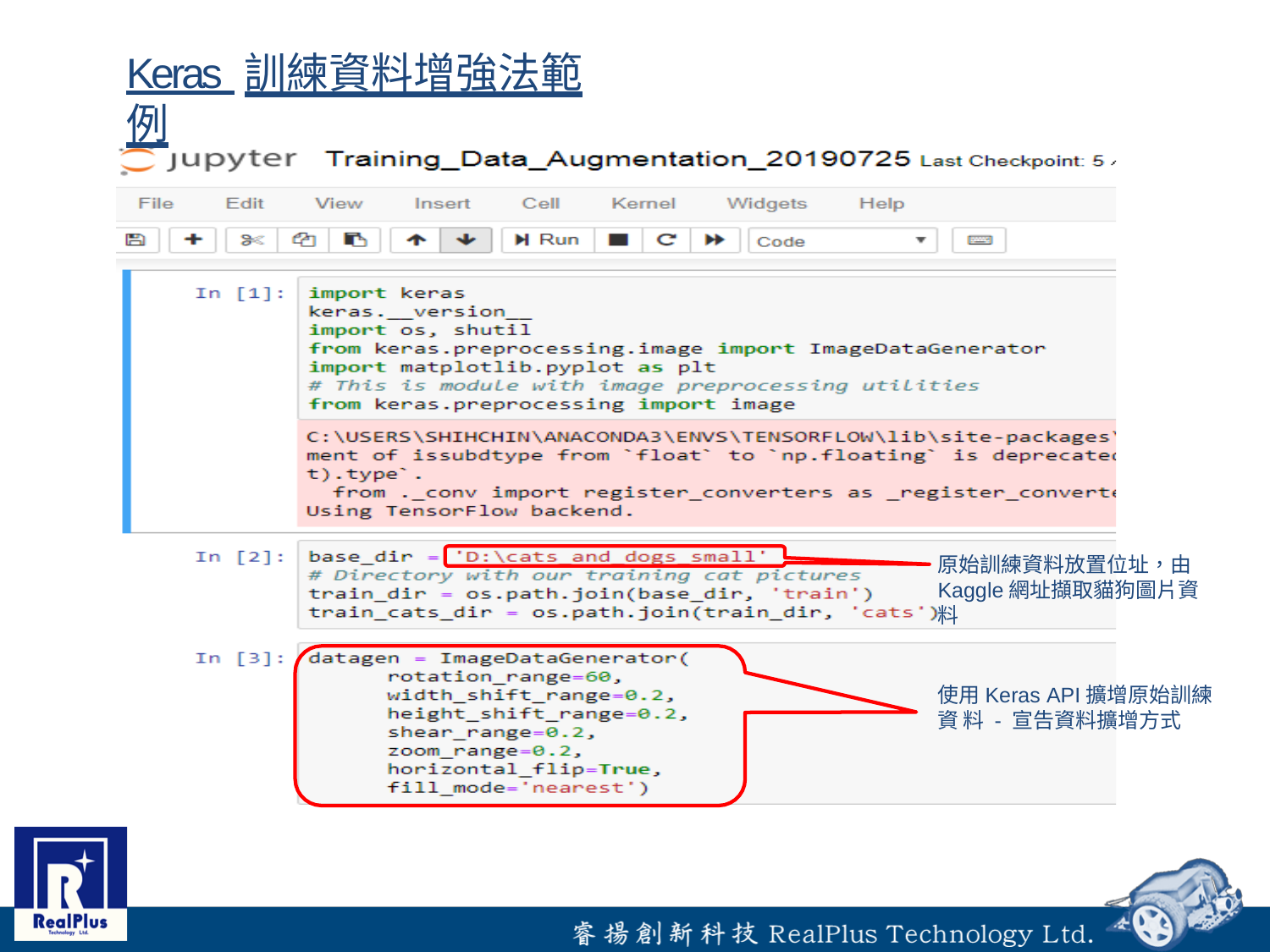

# Keras 訓練資料增強法範例

原始訓練資料放置位址，由
Kaggle網址擷取貓狗圖片資料

使用Keras API擴增原始訓練資 料 - 宣告資料擴增方式